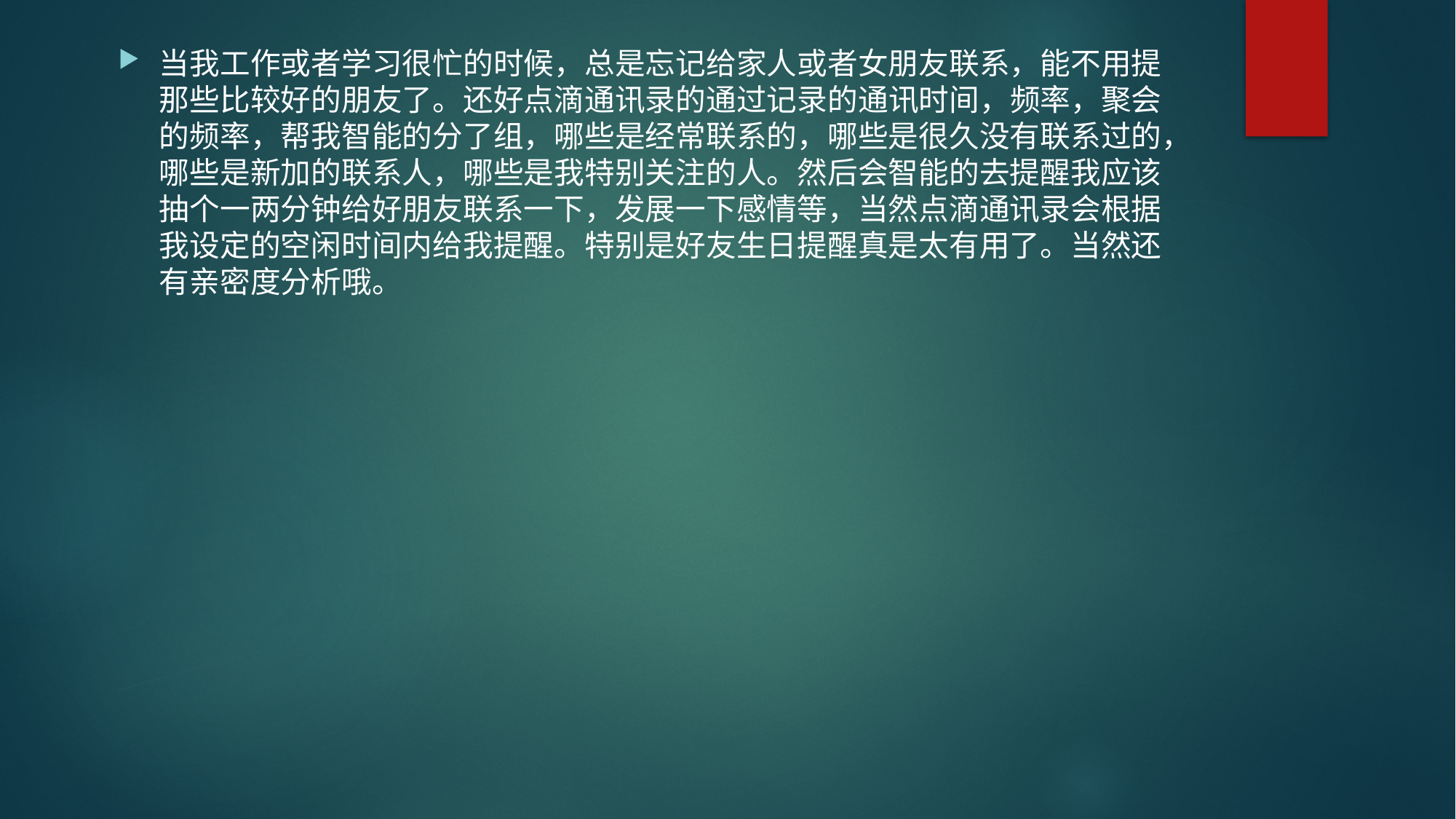

当我工作或者学习很忙的时候，总是忘记给家人或者女朋友联系，能不用提那些比较好的朋友了。还好点滴通讯录的通过记录的通讯时间，频率，聚会的频率，帮我智能的分了组，哪些是经常联系的，哪些是很久没有联系过的，哪些是新加的联系人，哪些是我特别关注的人。然后会智能的去提醒我应该抽个一两分钟给好朋友联系一下，发展一下感情等，当然点滴通讯录会根据我设定的空闲时间内给我提醒。特别是好友生日提醒真是太有用了。当然还有亲密度分析哦。